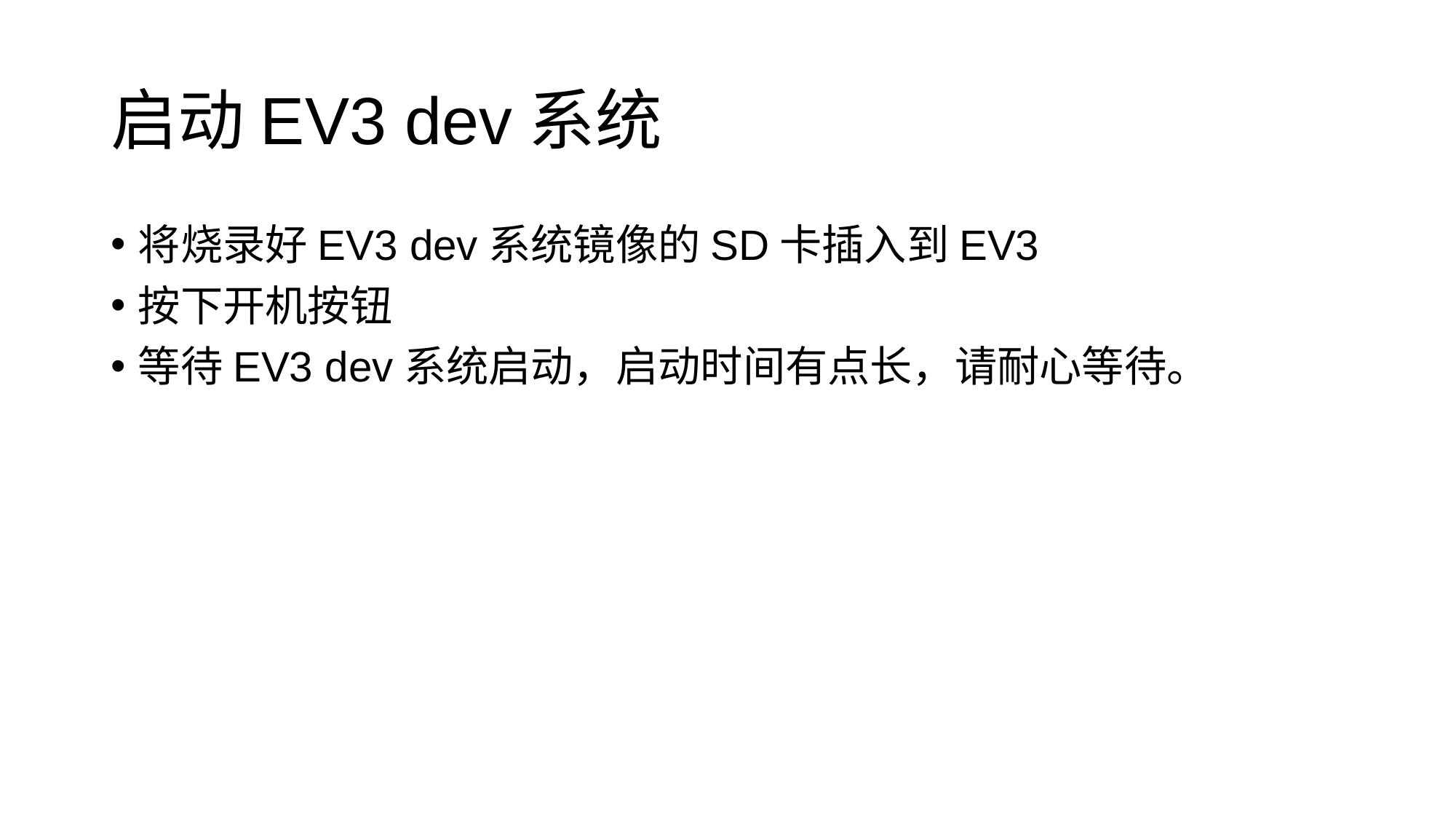

# 启动EV3 dev系统
将烧录好EV3 dev系统镜像的SD卡插入到EV3
按下开机按钮
等待EV3 dev系统启动，启动时间有点长，请耐心等待。